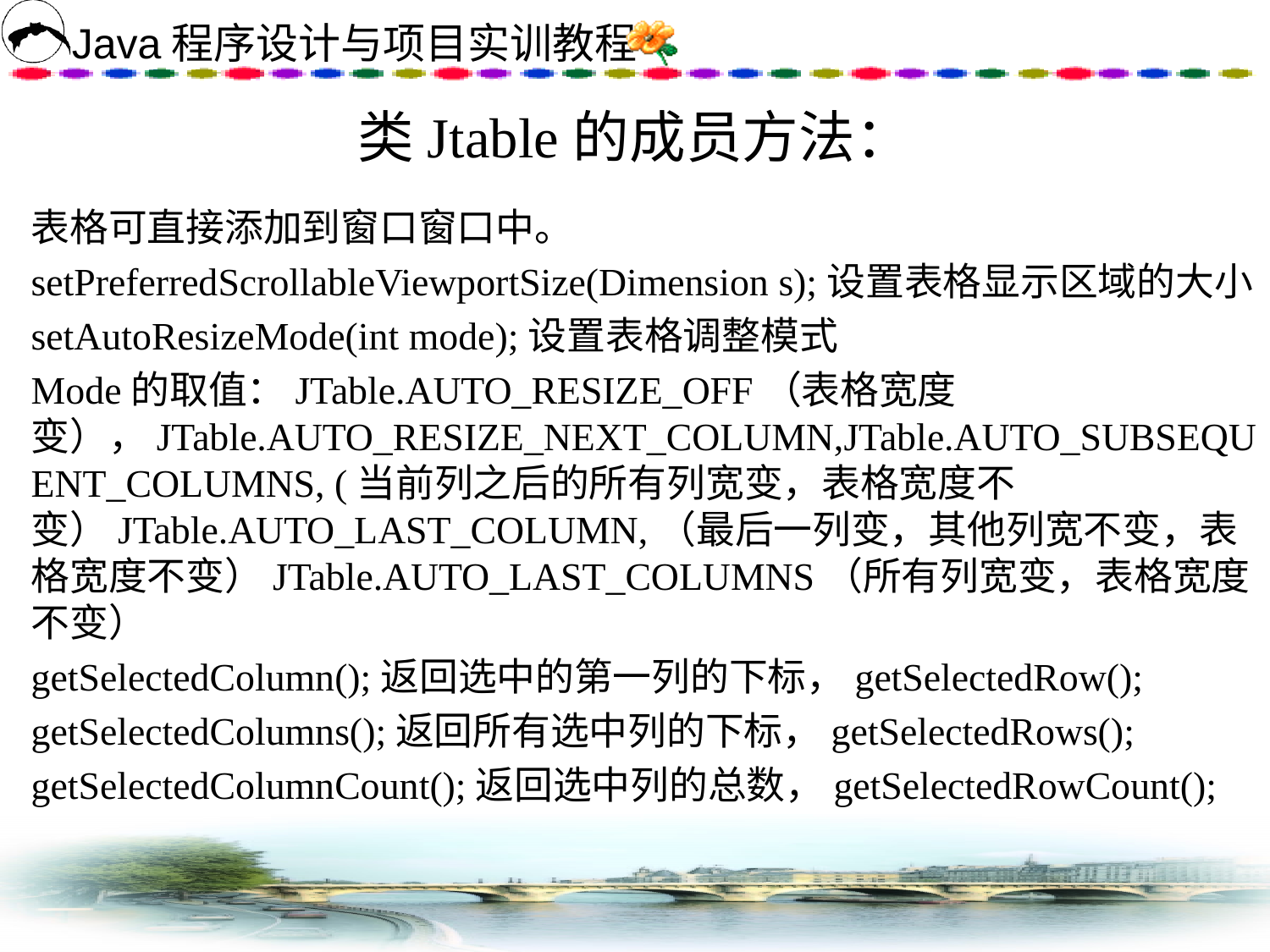

# 类Jtable的成员方法：
表格可直接添加到窗口窗口中。
setPreferredScrollableViewportSize(Dimension s);设置表格显示区域的大小
setAutoResizeMode(int mode);设置表格调整模式
Mode的取值：JTable.AUTO_RESIZE_OFF（表格宽度变），JTable.AUTO_RESIZE_NEXT_COLUMN,JTable.AUTO_SUBSEQUENT_COLUMNS, (当前列之后的所有列宽变，表格宽度不变）JTable.AUTO_LAST_COLUMN,（最后一列变，其他列宽不变，表格宽度不变）JTable.AUTO_LAST_COLUMNS（所有列宽变，表格宽度不变）
getSelectedColumn();返回选中的第一列的下标，getSelectedRow();
getSelectedColumns();返回所有选中列的下标，getSelectedRows();
getSelectedColumnCount();返回选中列的总数，getSelectedRowCount();